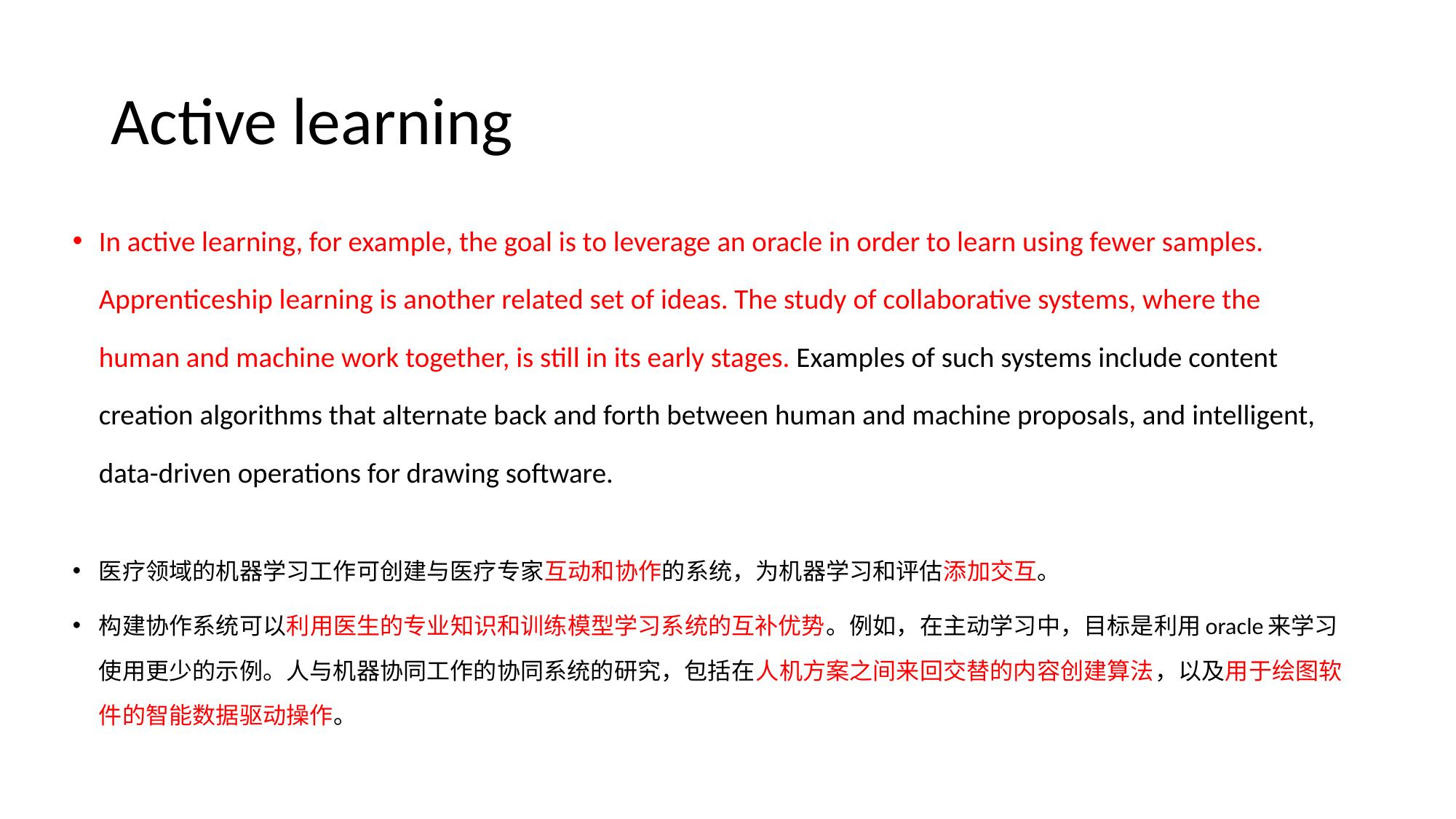

# Active learning
In active learning, for example, the goal is to leverage an oracle in order to learn using fewer samples. Apprenticeship learning is another related set of ideas. The study of collaborative systems, where the human and machine work together, is still in its early stages. Examples of such systems include content creation algorithms that alternate back and forth between human and machine proposals, and intelligent, data-driven operations for drawing software.

医疗领域的机器学习工作可创建与医疗专家互动和协作的系统，为机器学习和评估添加交互。
构建协作系统可以利用医生的专业知识和训练模型学习系统的互补优势。例如，在主动学习中，目标是利用oracle来学习使用更少的示例。人与机器协同工作的协同系统的研究，包括在人机方案之间来回交替的内容创建算法，以及用于绘图软件的智能数据驱动操作。